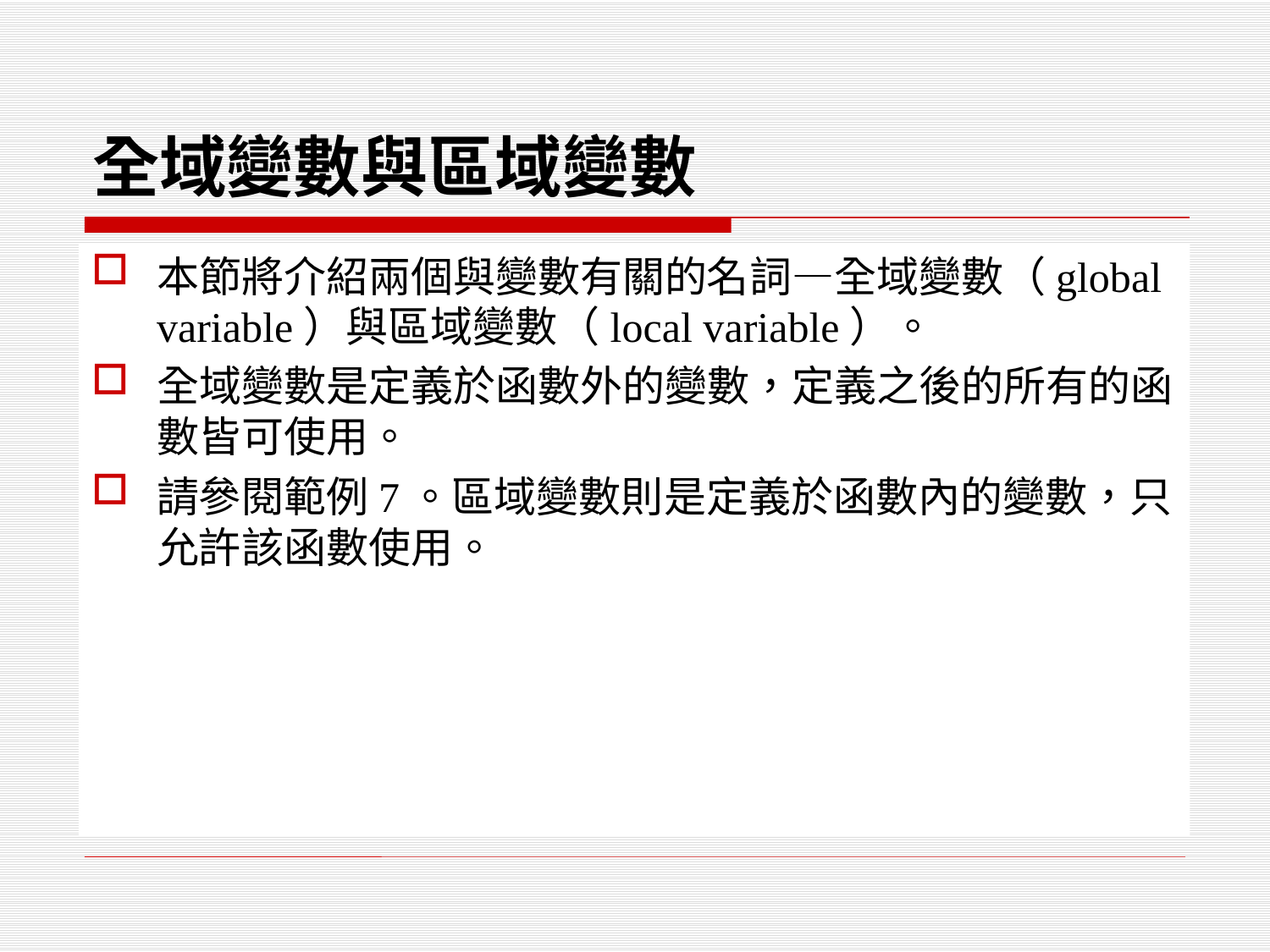

# 全域變數與區域變數
本節將介紹兩個與變數有關的名詞—全域變數（global variable）與區域變數（local variable）。
全域變數是定義於函數外的變數，定義之後的所有的函數皆可使用。
請參閱範例7。區域變數則是定義於函數內的變數，只允許該函數使用。